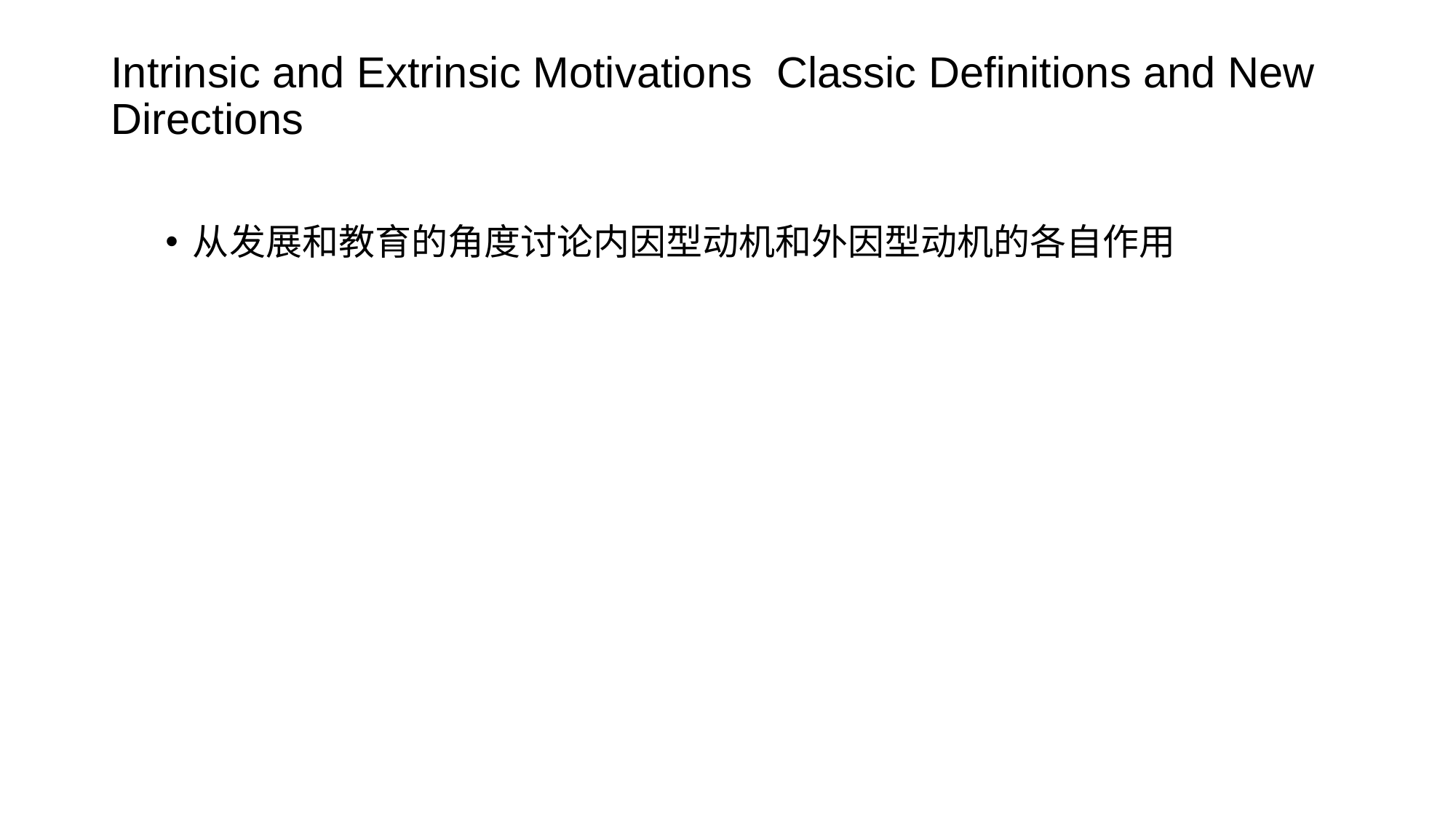

# Intrinsic and Extrinsic Motivations  Classic Deﬁnitions and New Directions
从发展和教育的角度讨论内因型动机和外因型动机的各自作用